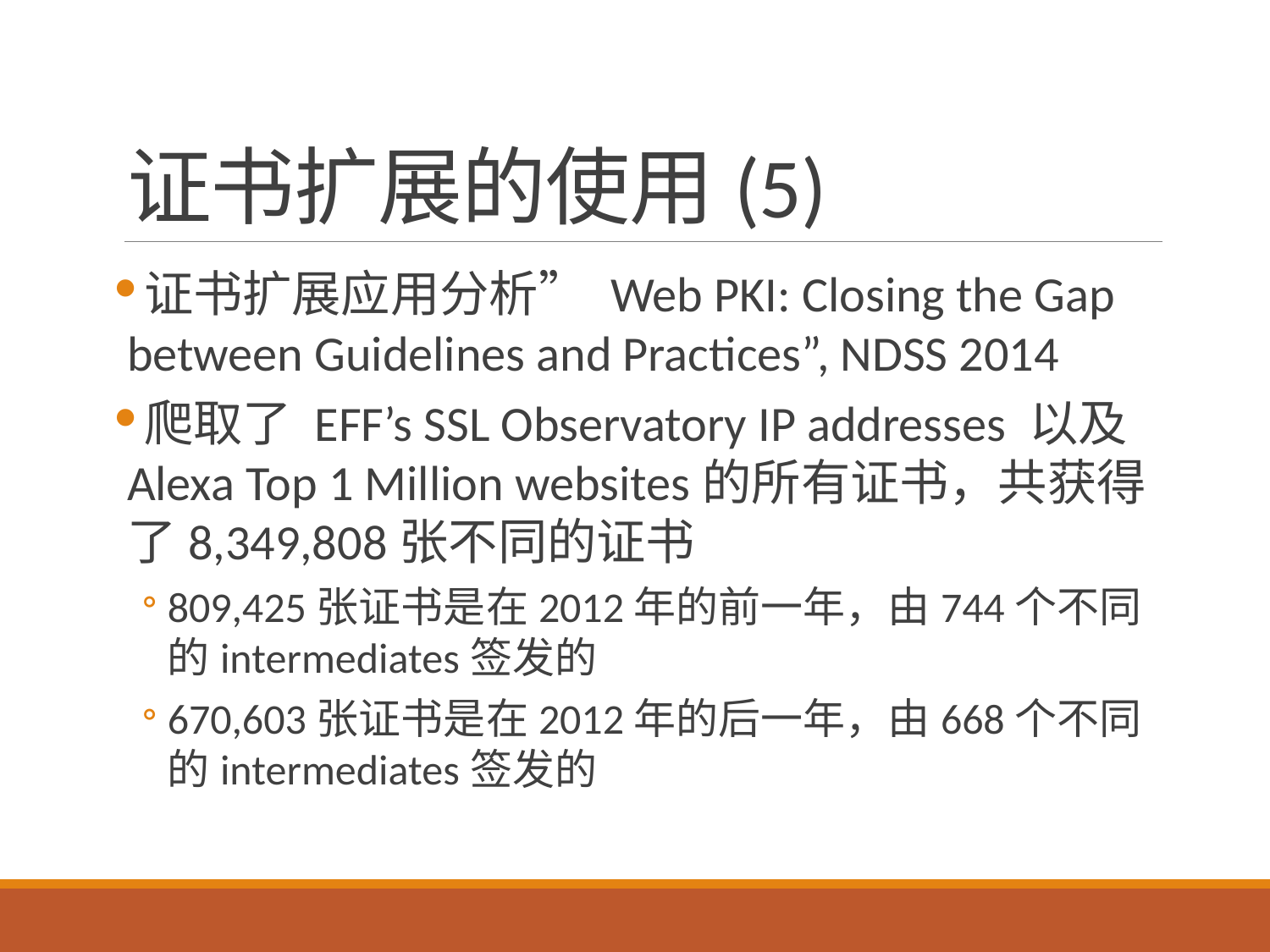

# 证书扩展的使用(5)
证书扩展应用分析” Web PKI: Closing the Gap between Guidelines and Practices”, NDSS 2014
爬取了 EFF’s SSL Observatory IP addresses 以及 Alexa Top 1 Million websites的所有证书，共获得了8,349,808张不同的证书
809,425张证书是在2012年的前一年，由744个不同的intermediates签发的
670,603张证书是在2012年的后一年，由668个不同的intermediates签发的

129